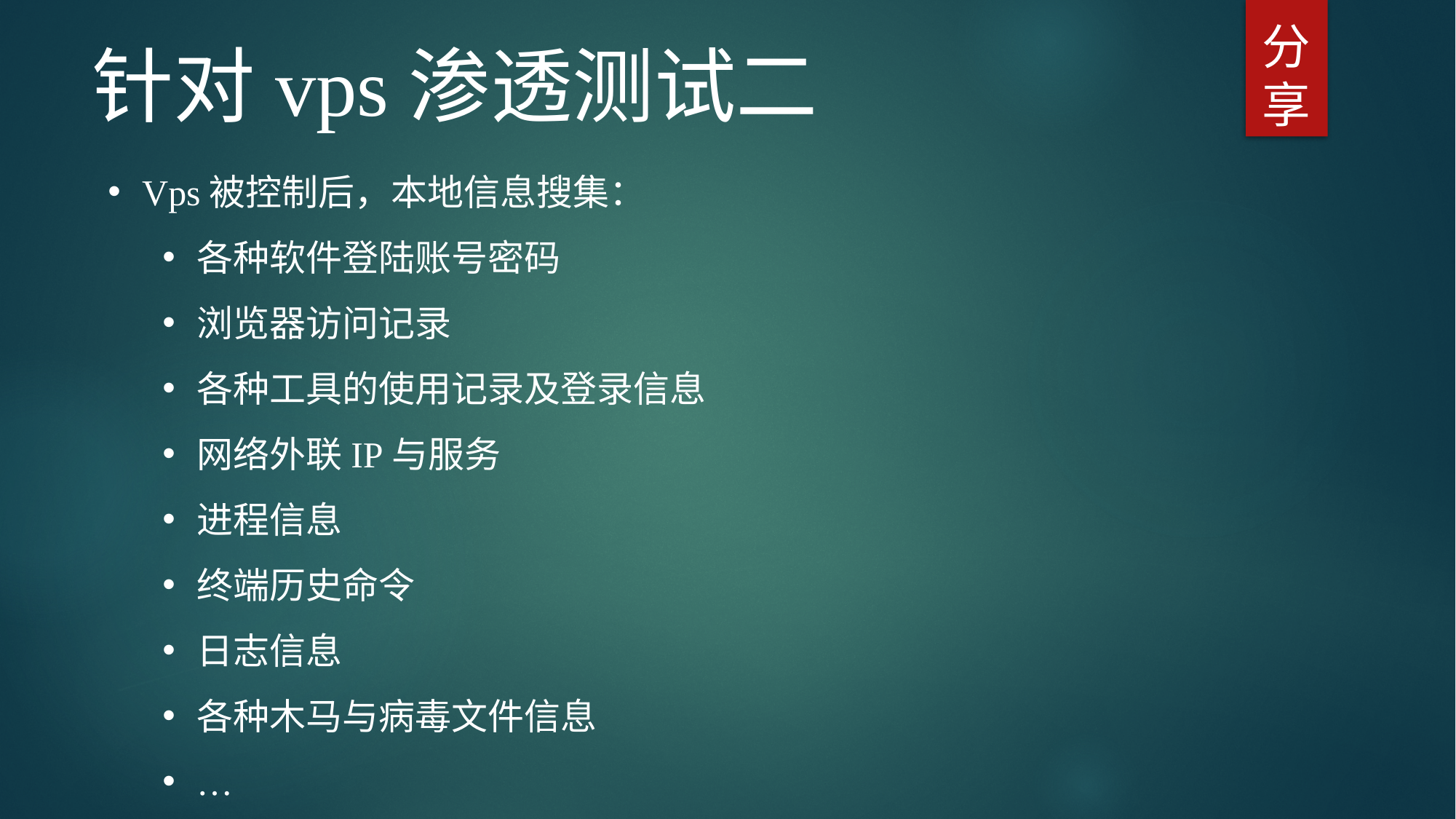

分享
针对vps渗透测试二
Vps被控制后，本地信息搜集：
各种软件登陆账号密码
浏览器访问记录
各种工具的使用记录及登录信息
网络外联IP与服务
进程信息
终端历史命令
日志信息
各种木马与病毒文件信息
…